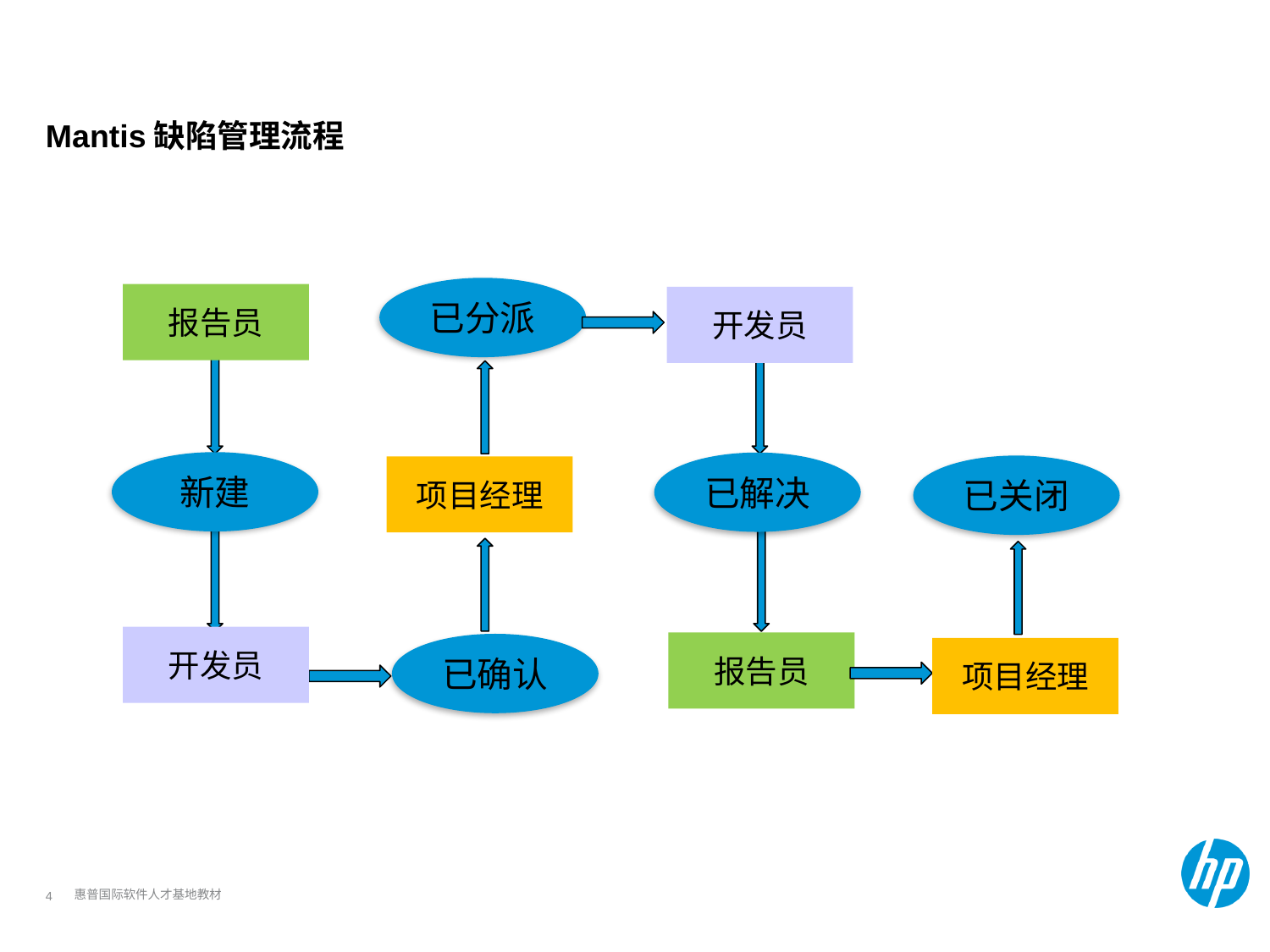

Mantis缺陷管理流程
已分派
报告员
开发员

新建
已解决
已关闭
项目经理

开发员
报告员
已确认
项目经理